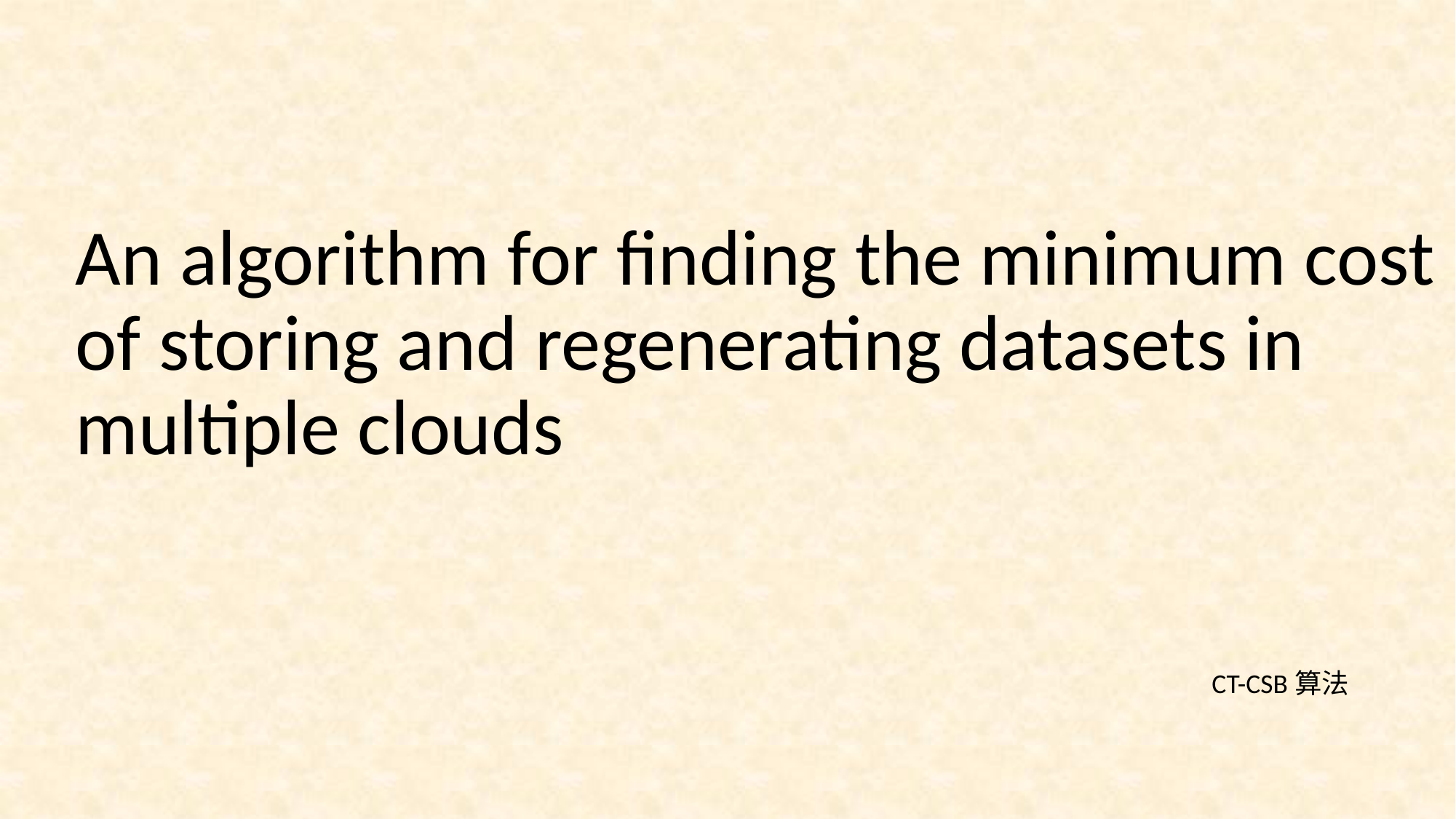

# An algorithm for finding the minimum cost of storing and regenerating datasets in multiple clouds
CT-CSB算法